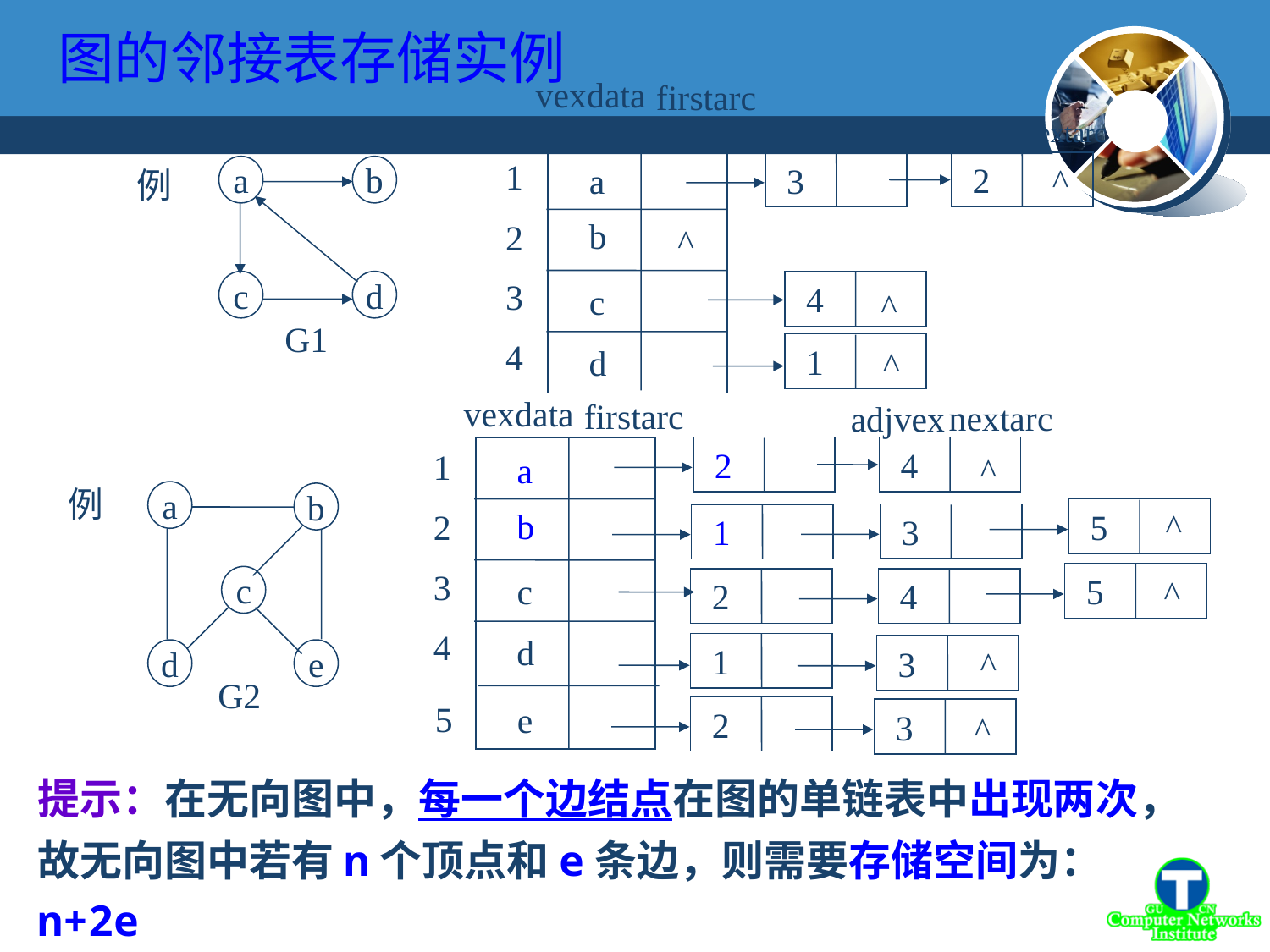

图的邻接表存储实例
vexdata
firstarc
adjvex
  nextarc

1
 2

 3

a
b
c
d
^

2

^
3

 4

^

4

 1

^

a
b

c
d

G1
例
vexdata
firstarc
  nextarc
adjvex
 4

 2

1
a
^

^
b
 5

2

 3

 1

3

 5

c
^
 2

 4

4

d
 1

 3

^

5
e
 2

 3

^
例
a
b

c

d
e
G2
提示：在无向图中，每一个边结点在图的单链表中出现两次，故无向图中若有n个顶点和e条边，则需要存储空间为：n+2e
28